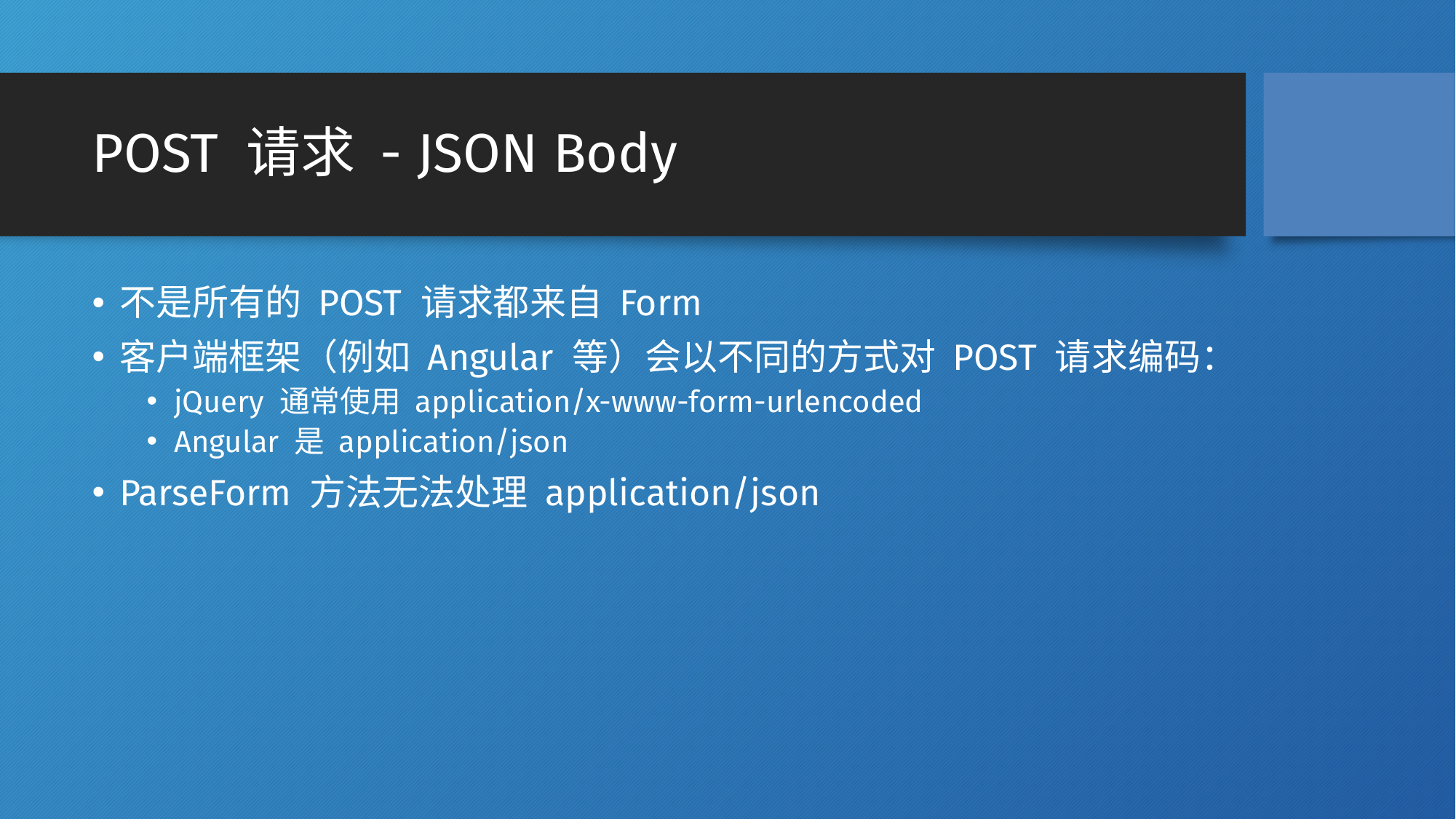

# POST 请求 - JSON Body
不是所有的 POST 请求都来自 Form
客户端框架（例如 Angular 等）会以不同的方式对 POST 请求编码：
jQuery 通常使用 application/x-www-form-urlencoded
Angular 是 application/json
ParseForm 方法无法处理 application/json